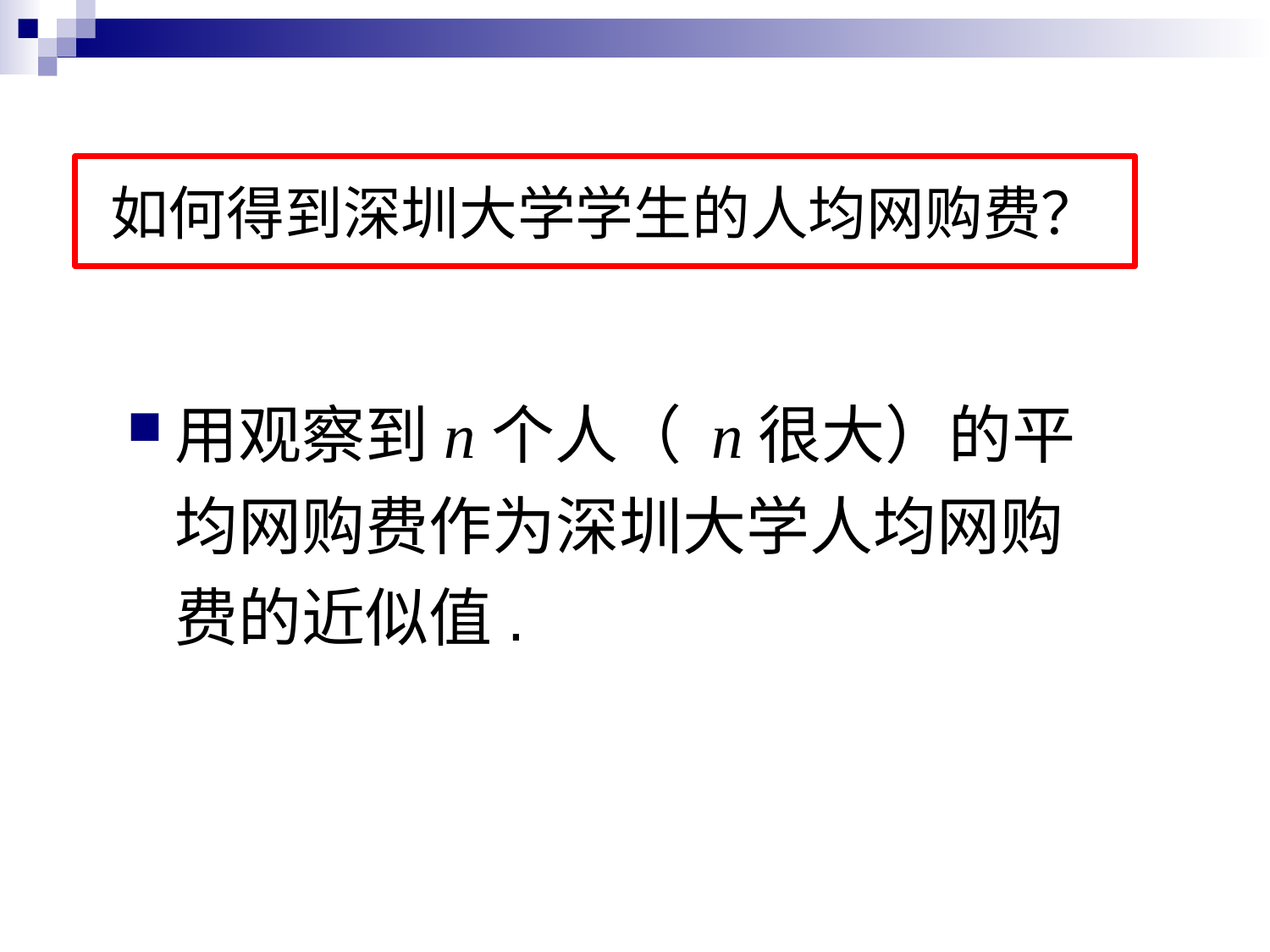

如何得到深圳大学学生的人均网购费？

用观察到n个人（ n很大）的平均网购费作为深圳大学人均网购费的近似值.